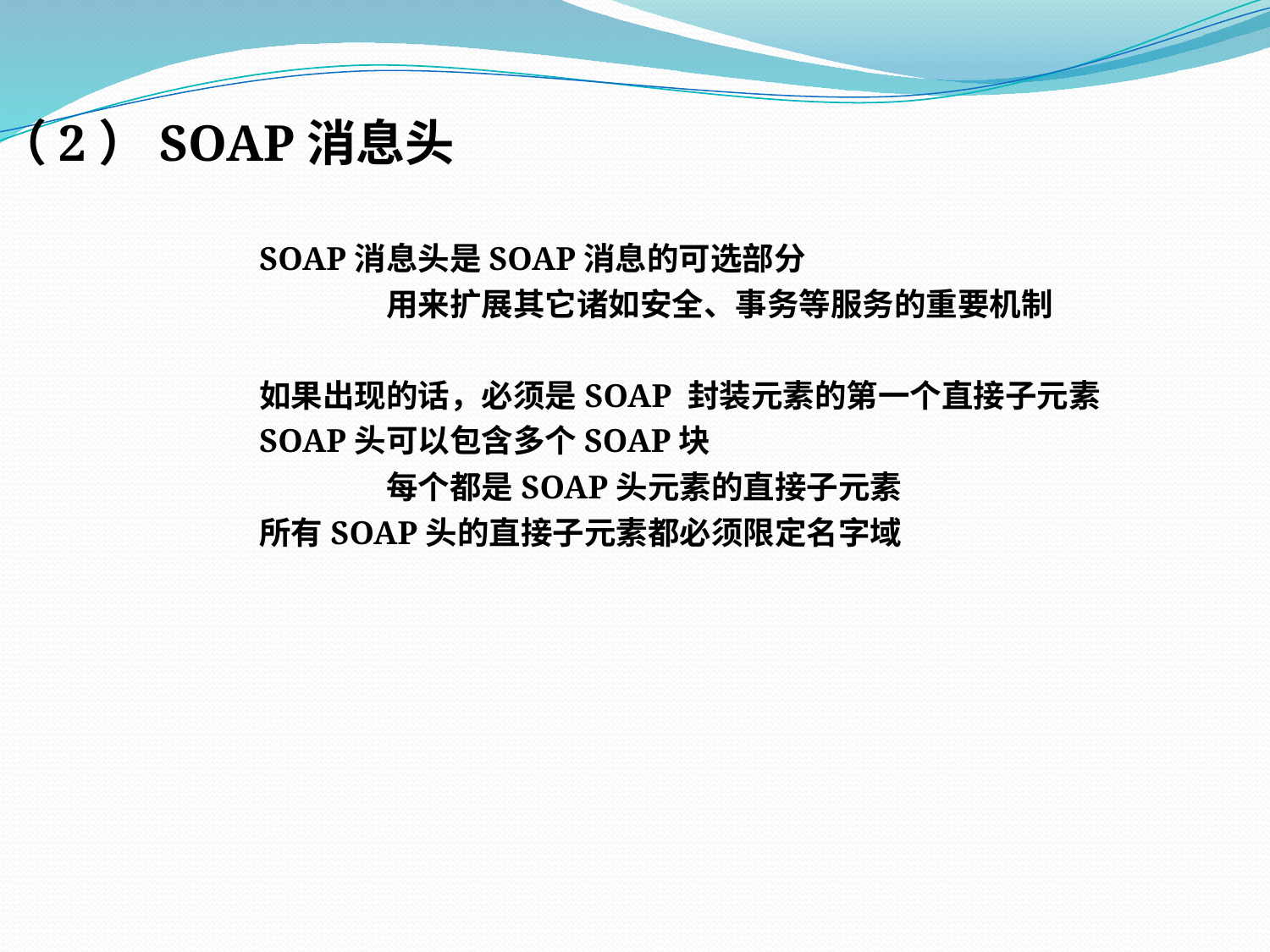

（2）SOAP消息头
SOAP消息头是SOAP消息的可选部分
	用来扩展其它诸如安全、事务等服务的重要机制

如果出现的话，必须是SOAP 封装元素的第一个直接子元素
SOAP头可以包含多个SOAP块
	每个都是SOAP头元素的直接子元素
所有SOAP头的直接子元素都必须限定名字域